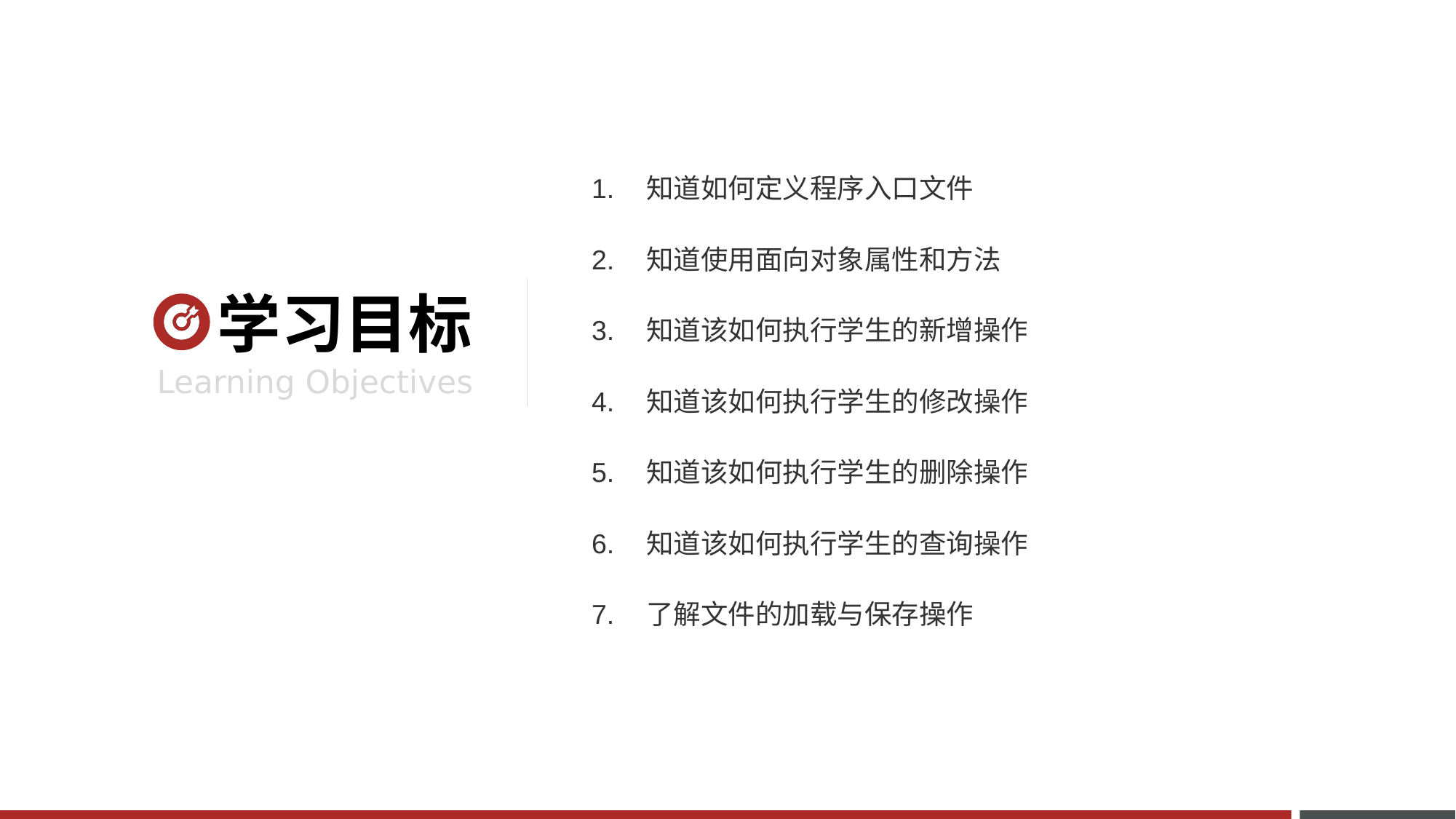

知道如何定义程序入口文件
知道使用面向对象属性和方法
知道该如何执行学生的新增操作
知道该如何执行学生的修改操作
知道该如何执行学生的删除操作
知道该如何执行学生的查询操作
了解文件的加载与保存操作